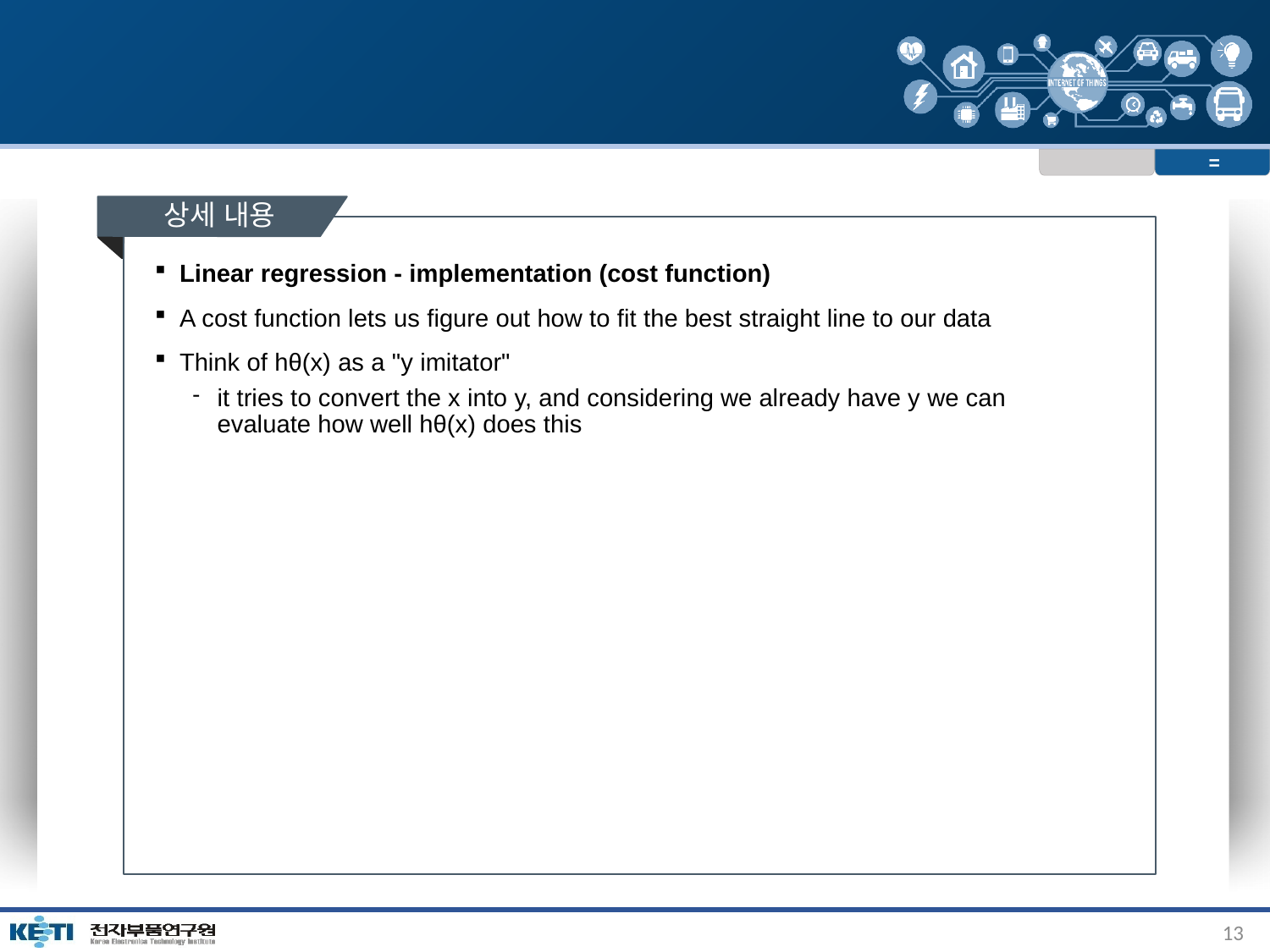

#
=
상세 내용

Linear regression - implementation (cost function)
A cost function lets us figure out how to fit the best straight line to our data
Think of hθ(x) as a "y imitator"
it tries to convert the x into y, and considering we already have y we can evaluate how well hθ(x) does this

13